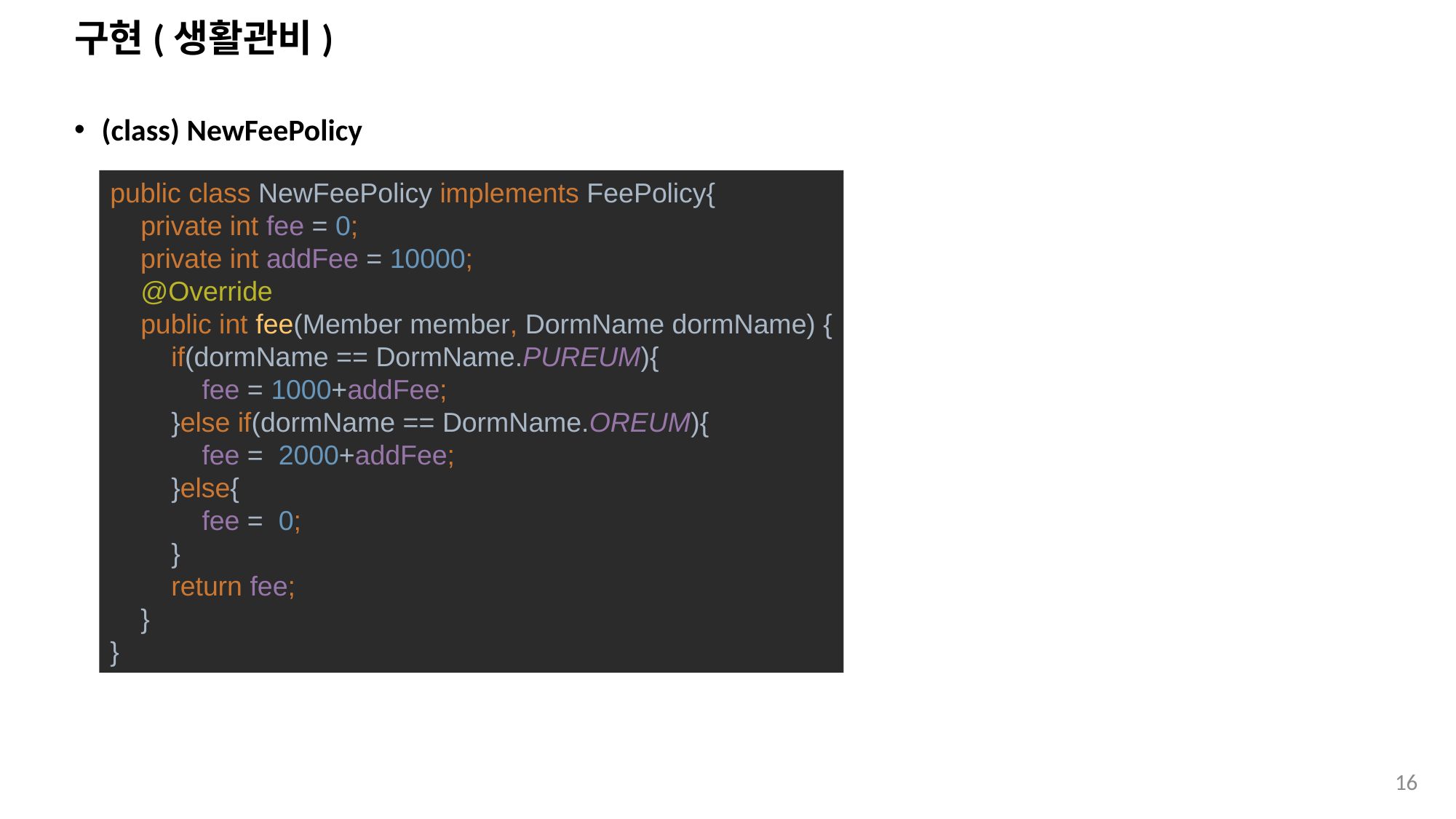

# 구현(생활관비)
(class) NewFeePolicy

public class NewFeePolicy implements FeePolicy{
    private int fee = 0;
    private int addFee = 10000;
    @Override
    public int fee(Member member, DormName dormName) {
        if(dormName == DormName.PUREUM){
            fee = 1000+addFee;
        }else if(dormName == DormName.OREUM){
            fee =  2000+addFee;
        }else{
            fee =  0;
        }
        return fee;
    }
}
16